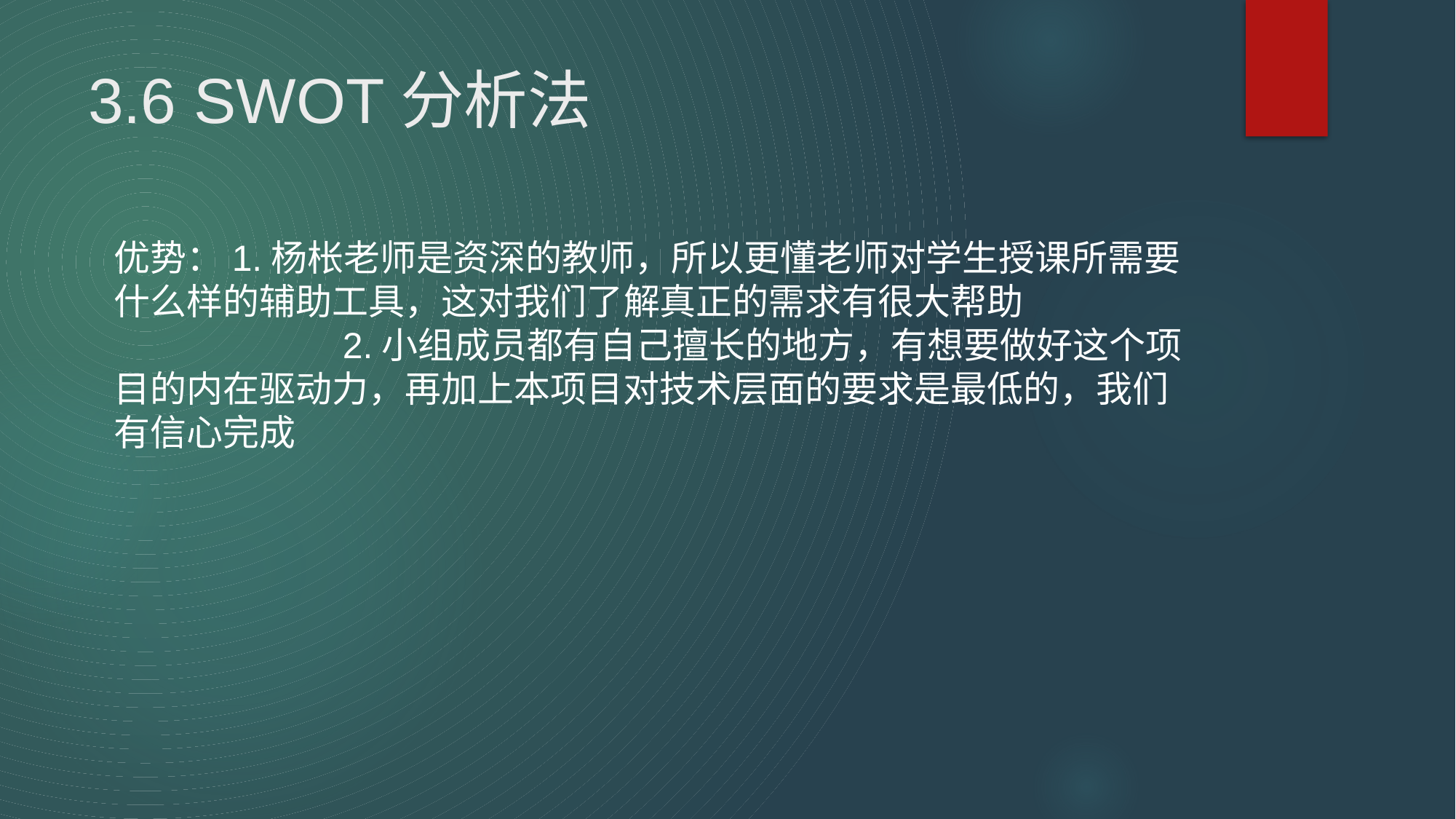

# 3.6 SWOT分析法
优势：1.杨枨老师是资深的教师，所以更懂老师对学生授课所需要什么样的辅助工具，这对我们了解真正的需求有很大帮助
	  	 2.小组成员都有自己擅长的地方，有想要做好这个项目的内在驱动力，再加上本项目对技术层面的要求是最低的，我们有信心完成